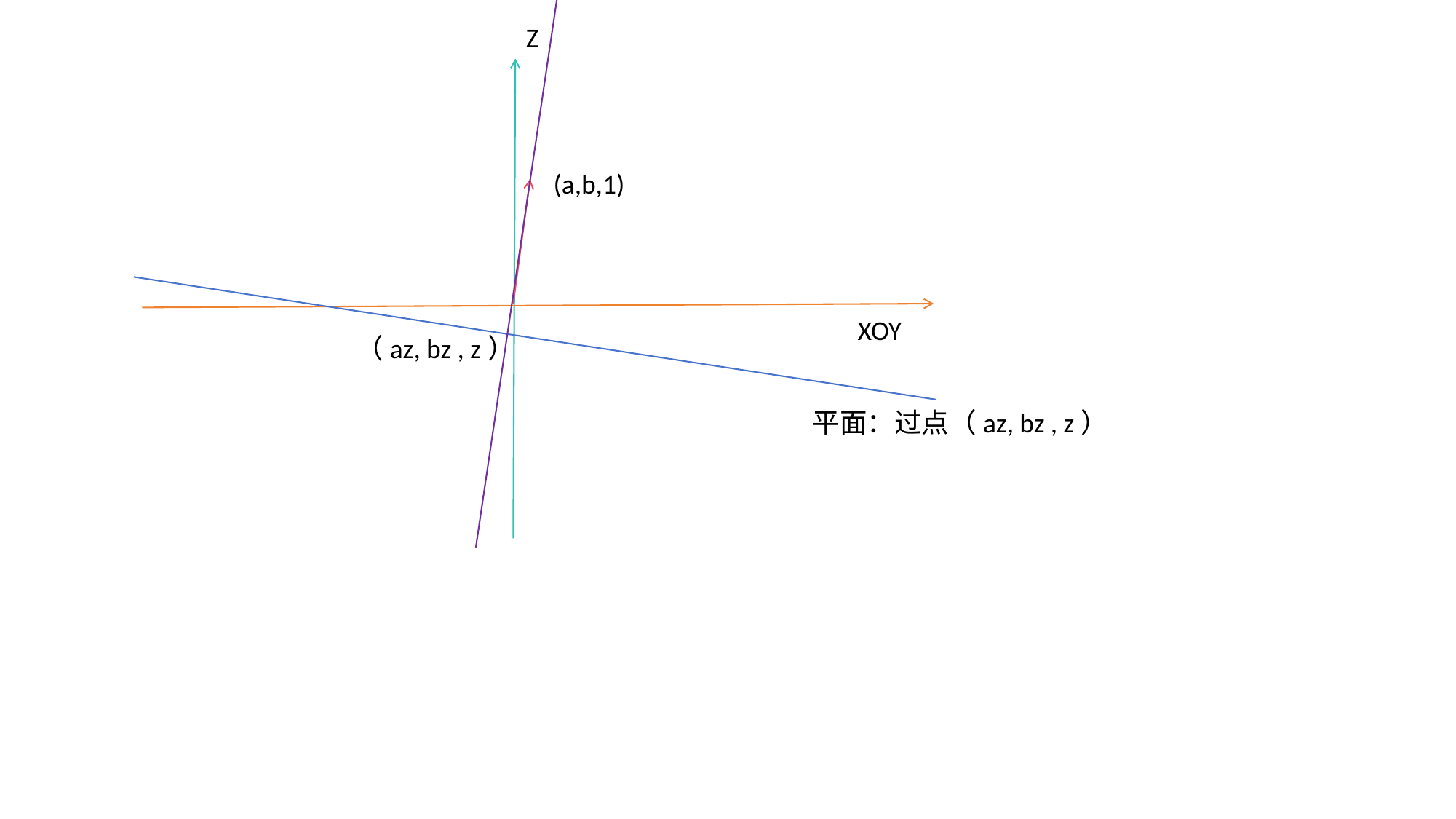

直线：过0点，法向（a, b , 1）
Z
(a,b,1)
XOY
（az, bz , z）
平面：过点（az, bz , z）